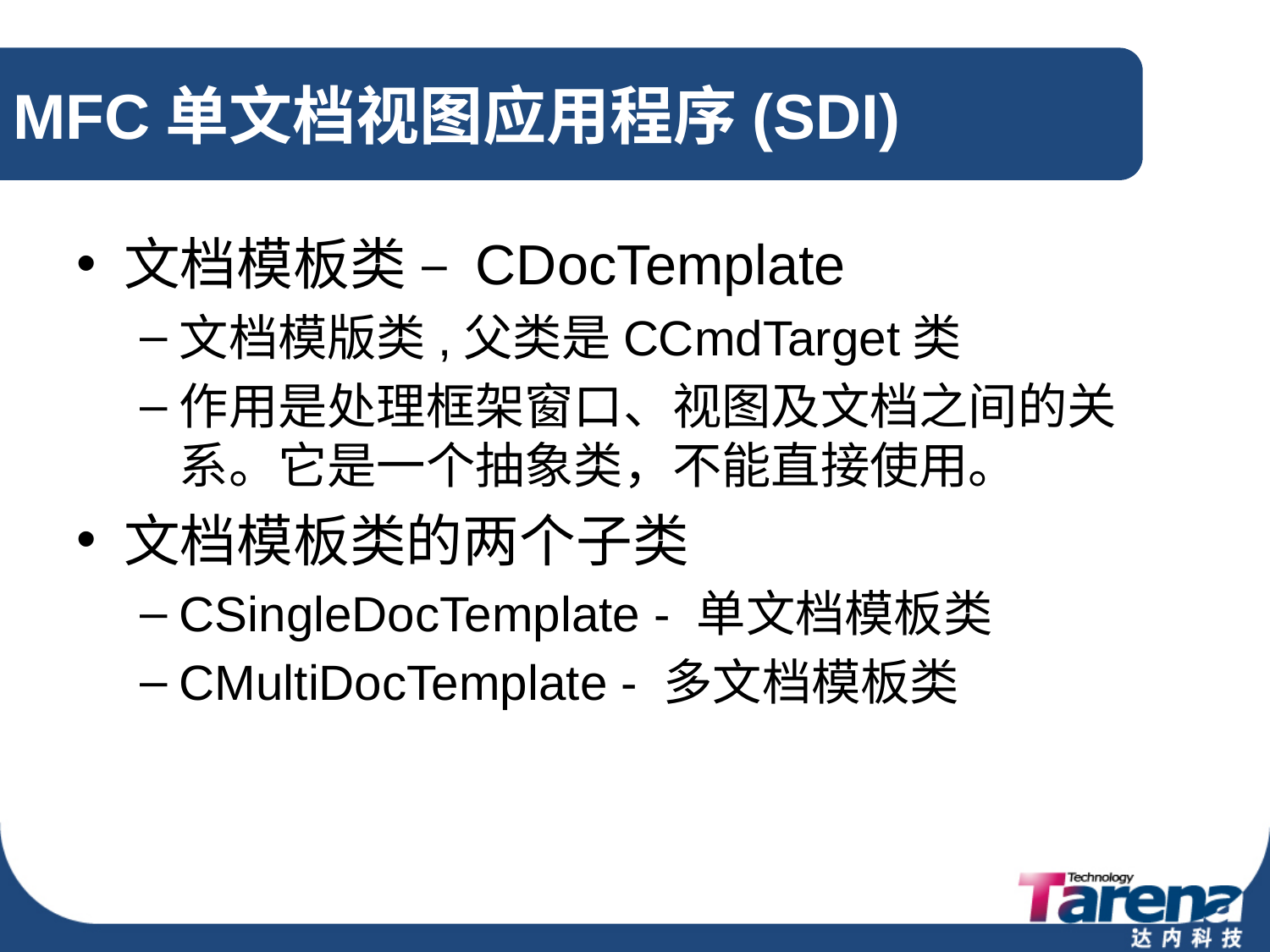

# MFC单文档视图应用程序(SDI)
文档模板类 – CDocTemplate
文档模版类,父类是CCmdTarget类
作用是处理框架窗口、视图及文档之间的关系。它是一个抽象类，不能直接使用。
文档模板类的两个子类
CSingleDocTemplate - 单文档模板类
CMultiDocTemplate - 多文档模板类